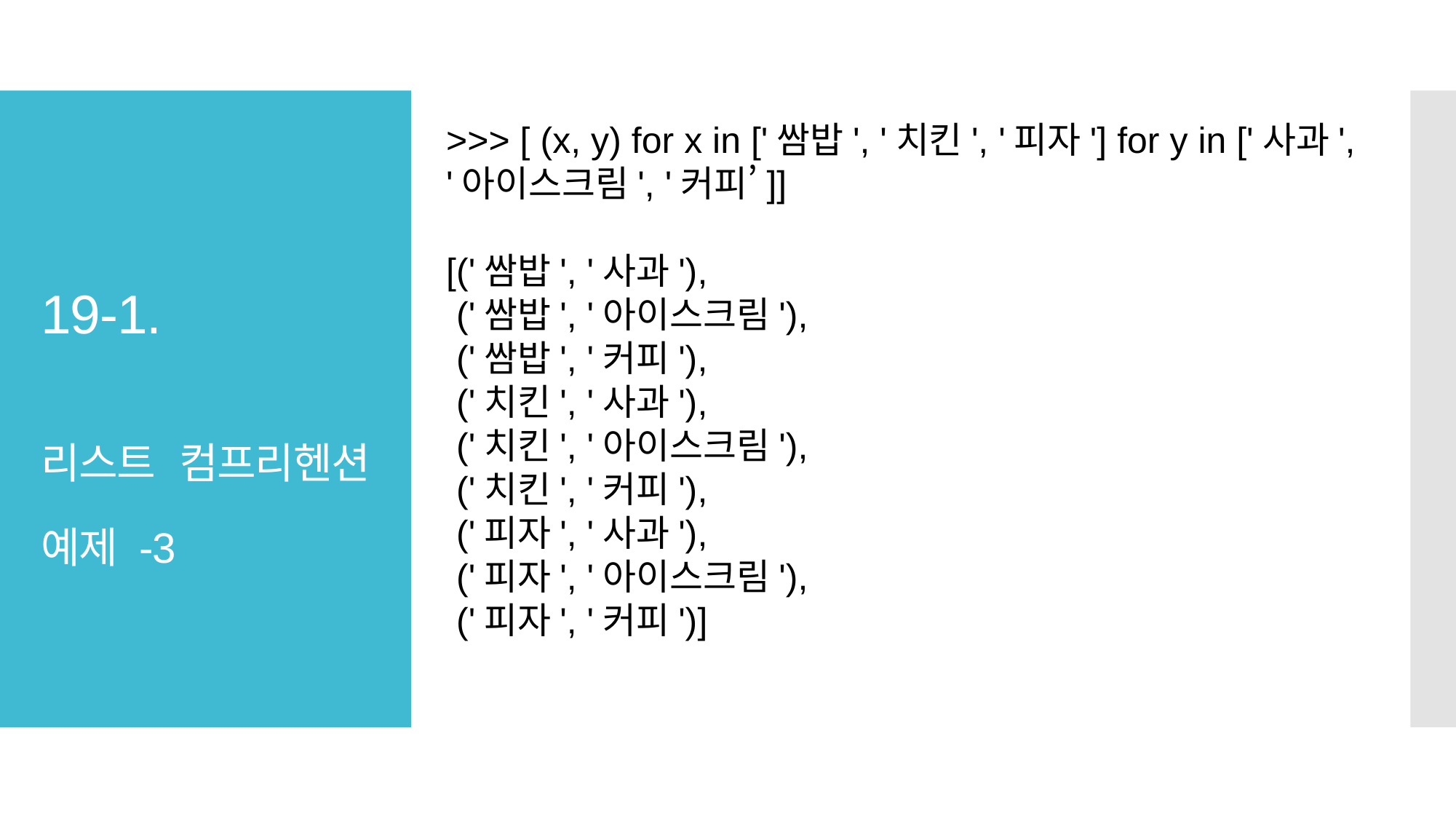

>>> [ (x, y) for x in ['쌈밥', '치킨', '피자'] for y in ['사과', '아이스크림', '커피’]]

[('쌈밥', '사과'),
 ('쌈밥', '아이스크림'),
 ('쌈밥', '커피'),
 ('치킨', '사과'),
 ('치킨', '아이스크림'),
 ('치킨', '커피'),
 ('피자', '사과'),
 ('피자', '아이스크림'),
 ('피자', '커피')]
# 19-1. 리스트 컴프리헨션 예제 -3